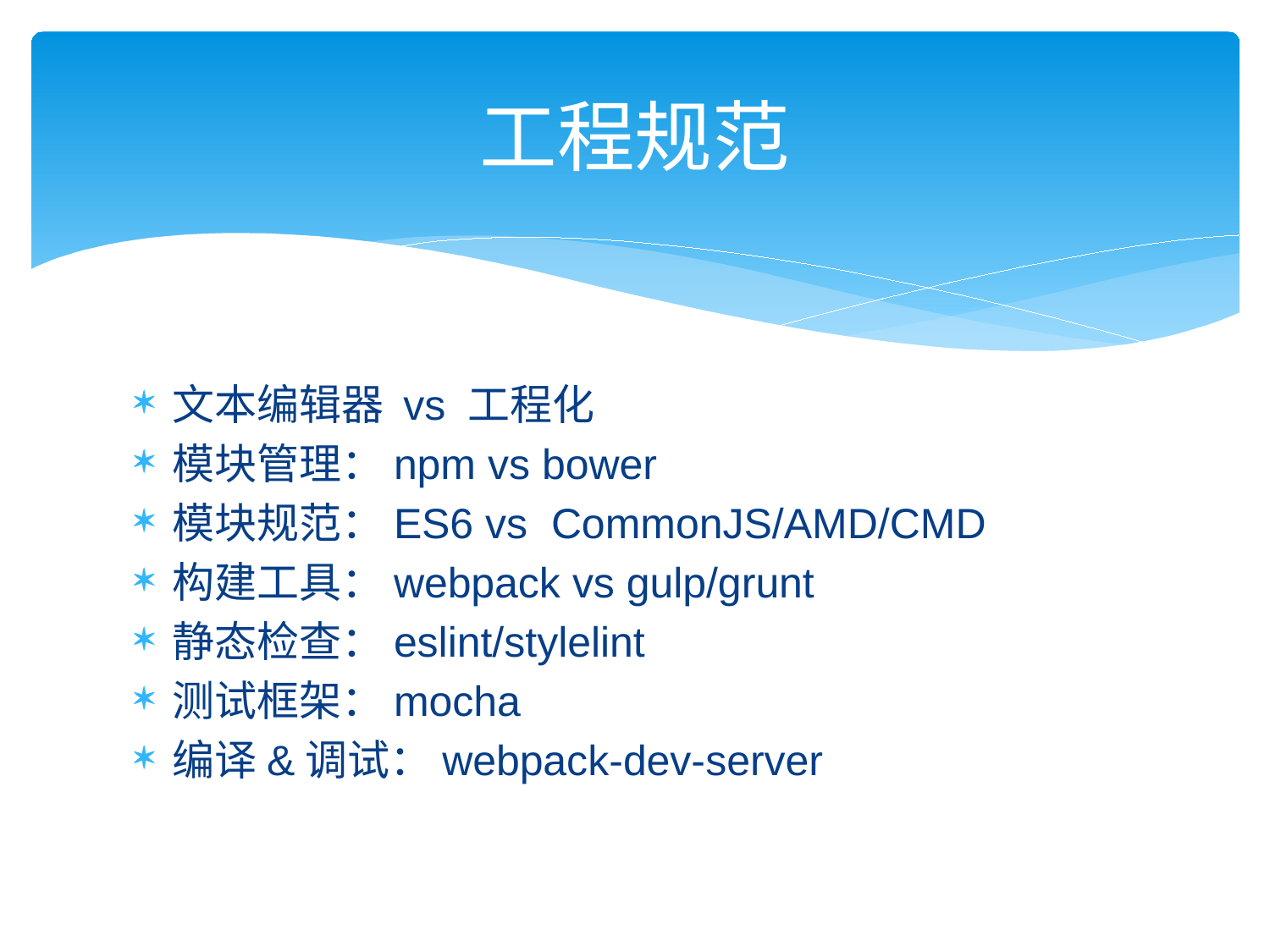

# 工程规范
文本编辑器 vs 工程化
模块管理：npm vs bower
模块规范：ES6 vs  CommonJS/AMD/CMD
构建工具：webpack vs gulp/grunt
静态检查：eslint/stylelint
测试框架：mocha
编译&调试：webpack-dev-server